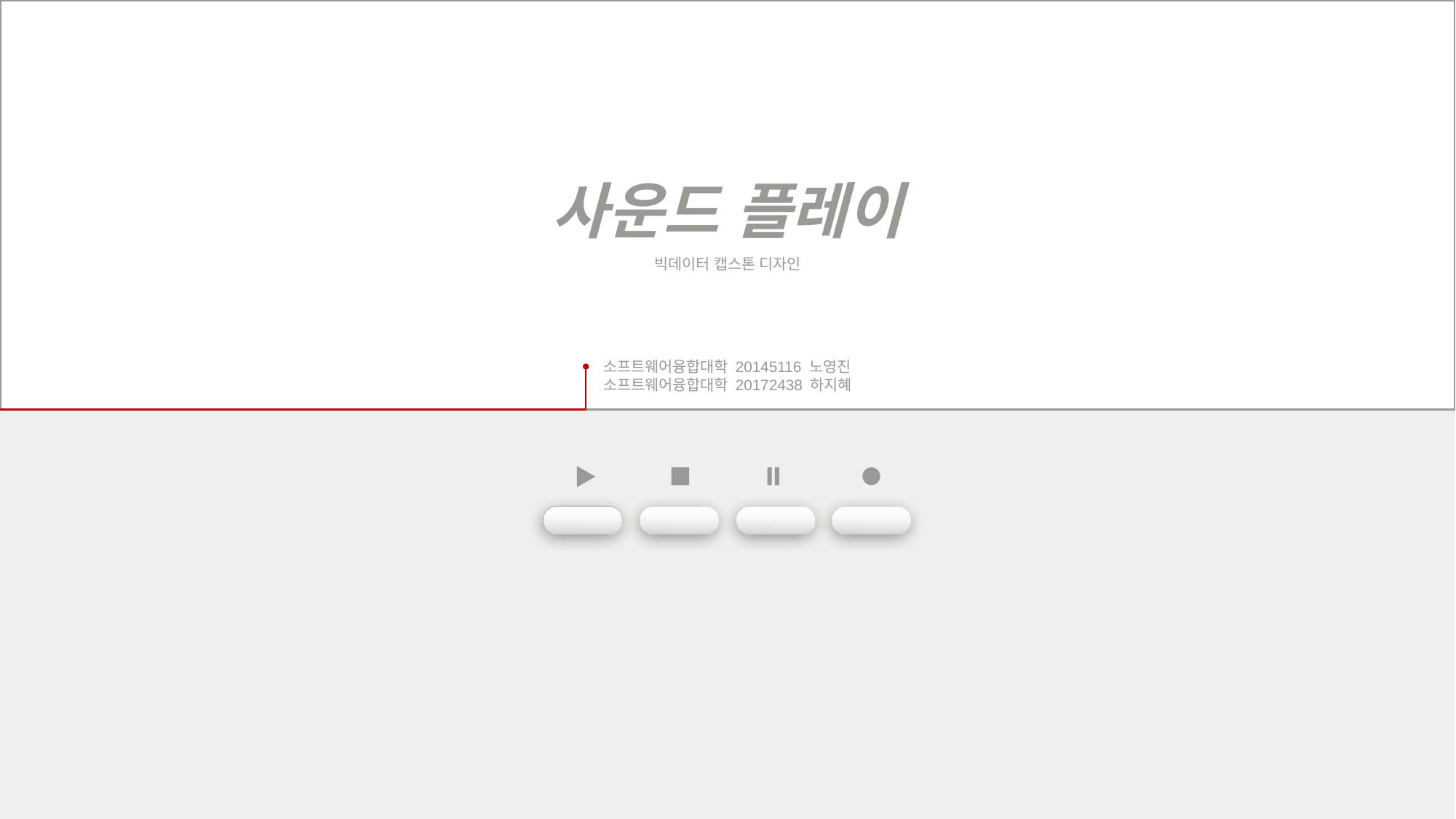

사운드 플레이
빅데이터 캡스톤 디자인
소프트웨어융합대학 20145116 노영진
소프트웨어융합대학 20172438 하지혜